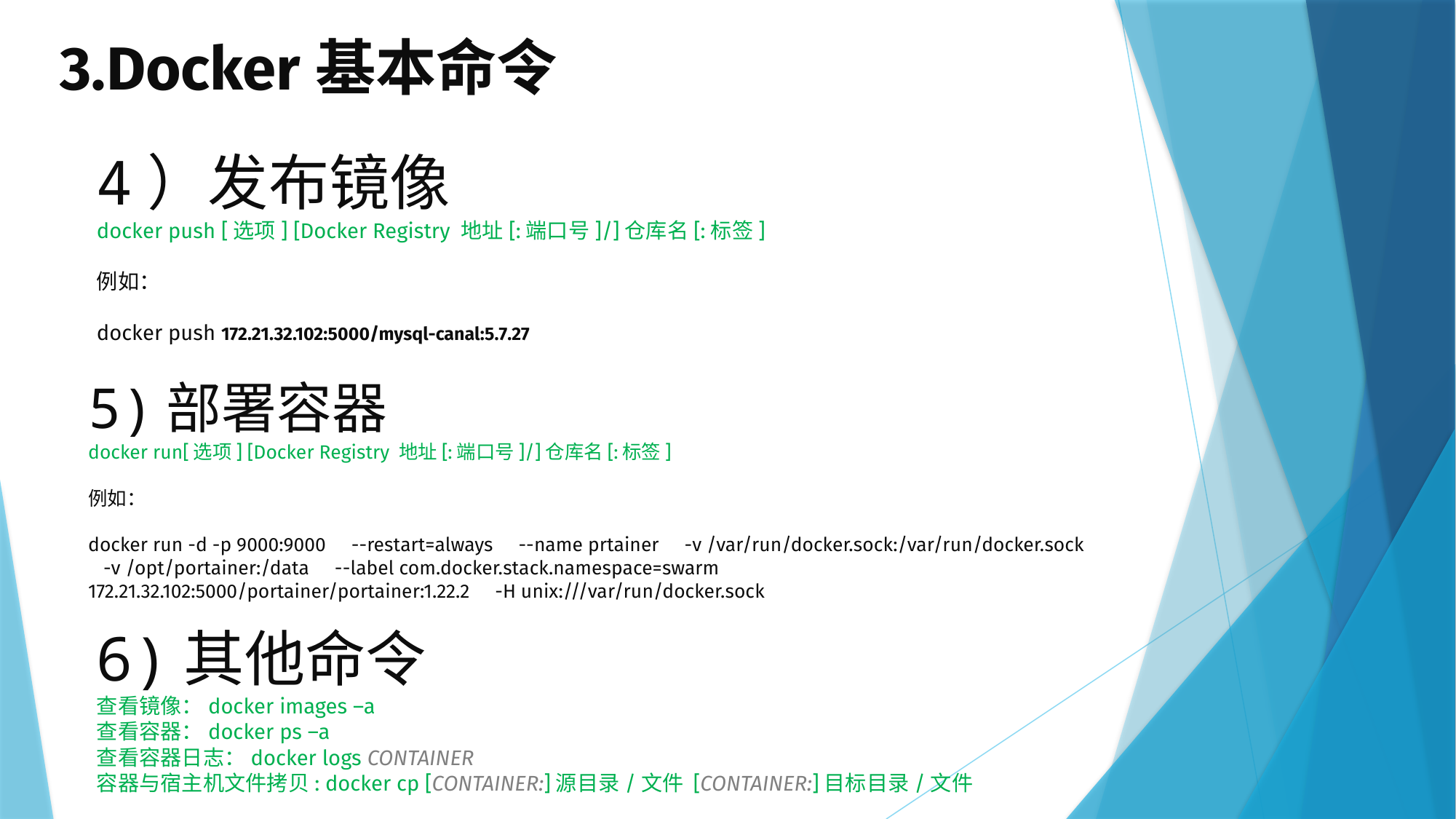

# 3.Docker基本命令
4）发布镜像
docker push [选项] [Docker Registry 地址[:端口号]/]仓库名[:标签]

例如：

docker push 172.21.32.102:5000/mysql-canal:5.7.27
5)部署容器
docker run[选项] [Docker Registry 地址[:端口号]/]仓库名[:标签]

例如：

docker run -d -p 9000:9000     --restart=always     --name prtainer     -v /var/run/docker.sock:/var/run/docker.sock     -v /opt/portainer:/data     --label com.docker.stack.namespace=swarm     172.21.32.102:5000/portainer/portainer:1.22.2     -H unix:///var/run/docker.sock
6)其他命令
查看镜像：docker images –a
查看容器：docker ps –a
查看容器日志：docker logs CONTAINER
容器与宿主机文件拷贝: docker cp [CONTAINER:]源目录/文件 [CONTAINER:]目标目录/文件